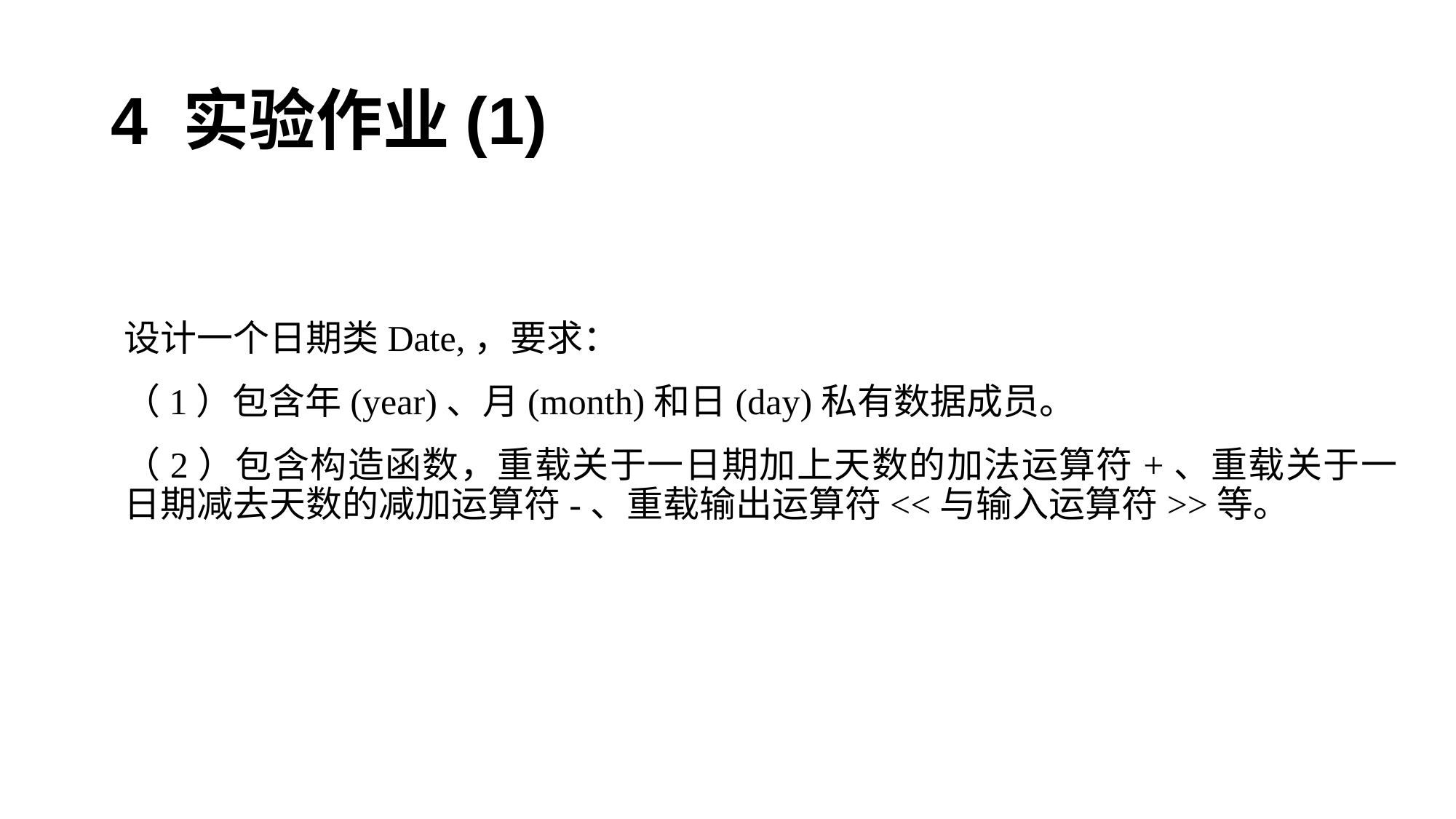

# 4 实验作业(1)
设计一个日期类Date,，要求：
（1）包含年(year)、月(month)和日(day)私有数据成员。
（2）包含构造函数，重载关于一日期加上天数的加法运算符+、重载关于一日期减去天数的减加运算符-、重载输出运算符<<与输入运算符>>等。